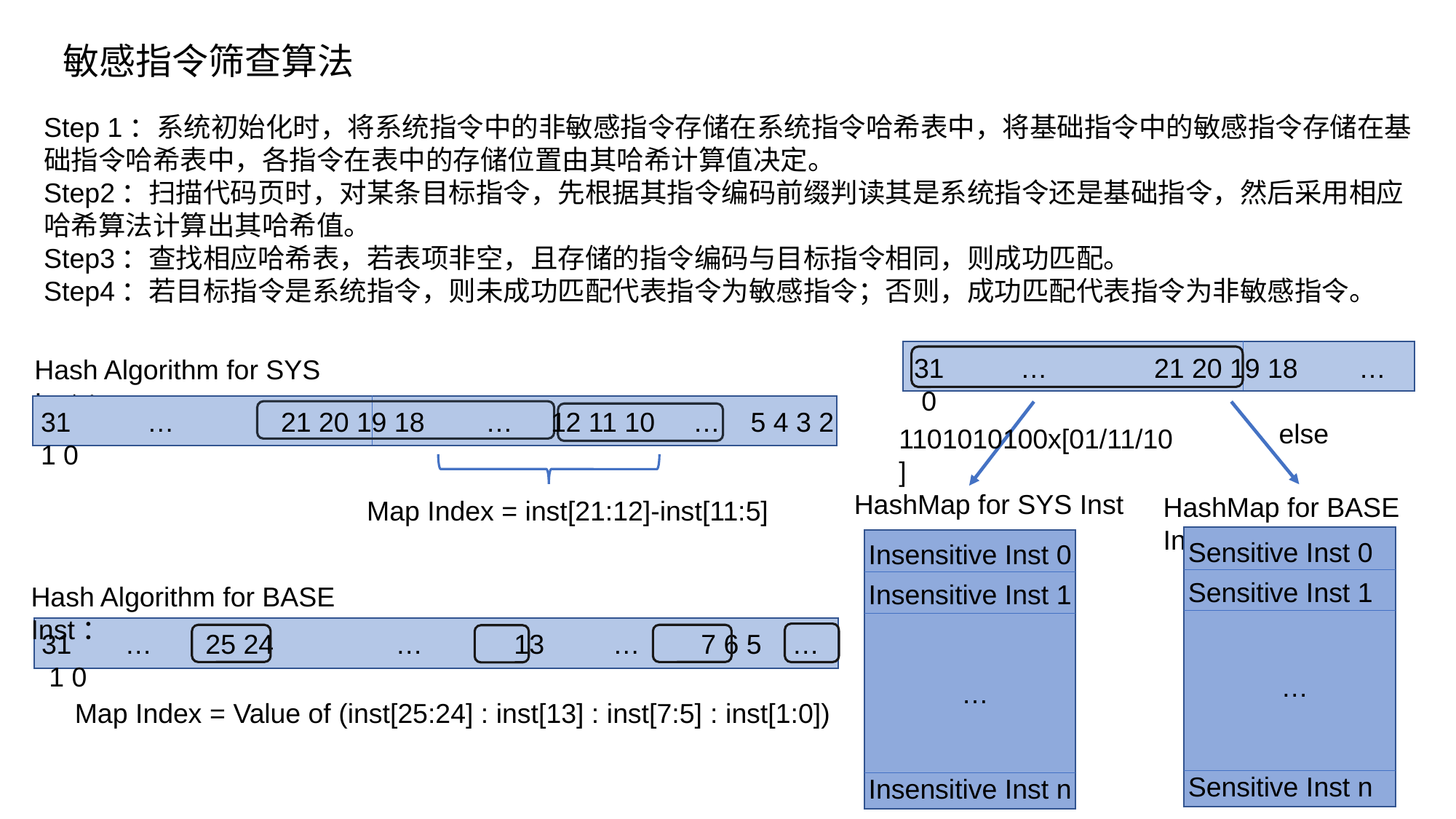

敏感指令筛查算法

Step 1：系统初始化时，将系统指令中的非敏感指令存储在系统指令哈希表中，将基础指令中的敏感指令存储在基础指令哈希表中，各指令在表中的存储位置由其哈希计算值决定。
Step2：扫描代码页时，对某条目标指令，先根据其指令编码前缀判读其是系统指令还是基础指令，然后采用相应哈希算法计算出其哈希值。
Step3：查找相应哈希表，若表项非空，且存储的指令编码与目标指令相同，则成功匹配。
Step4：若目标指令是系统指令，则未成功匹配代表指令为敏感指令；否则，成功匹配代表指令为非敏感指令。

31          …              21 20 19 18        …     0

31          …              21 20 19 18        …     12 11 10     …    5 4 3 2 1 0

else
1101010100x[01/11/10]
HashMap for SYS Inst
Map Index = inst[21:12]-inst[11:5]

Sensitive Inst 0

Insensitive Inst 0
Sensitive Inst 1
Insensitive Inst 1
Hash Algorithm for BASE Inst：

31       …       25 24                …            13         …        7 6 5    …    1 0

…
…
Map Index = Value of (inst[25:24] : inst[13] : inst[7:5] : inst[1:0])
Sensitive Inst n
Insensitive Inst n
Hash Algorithm for SYS Inst：

HashMap for BASE Inst